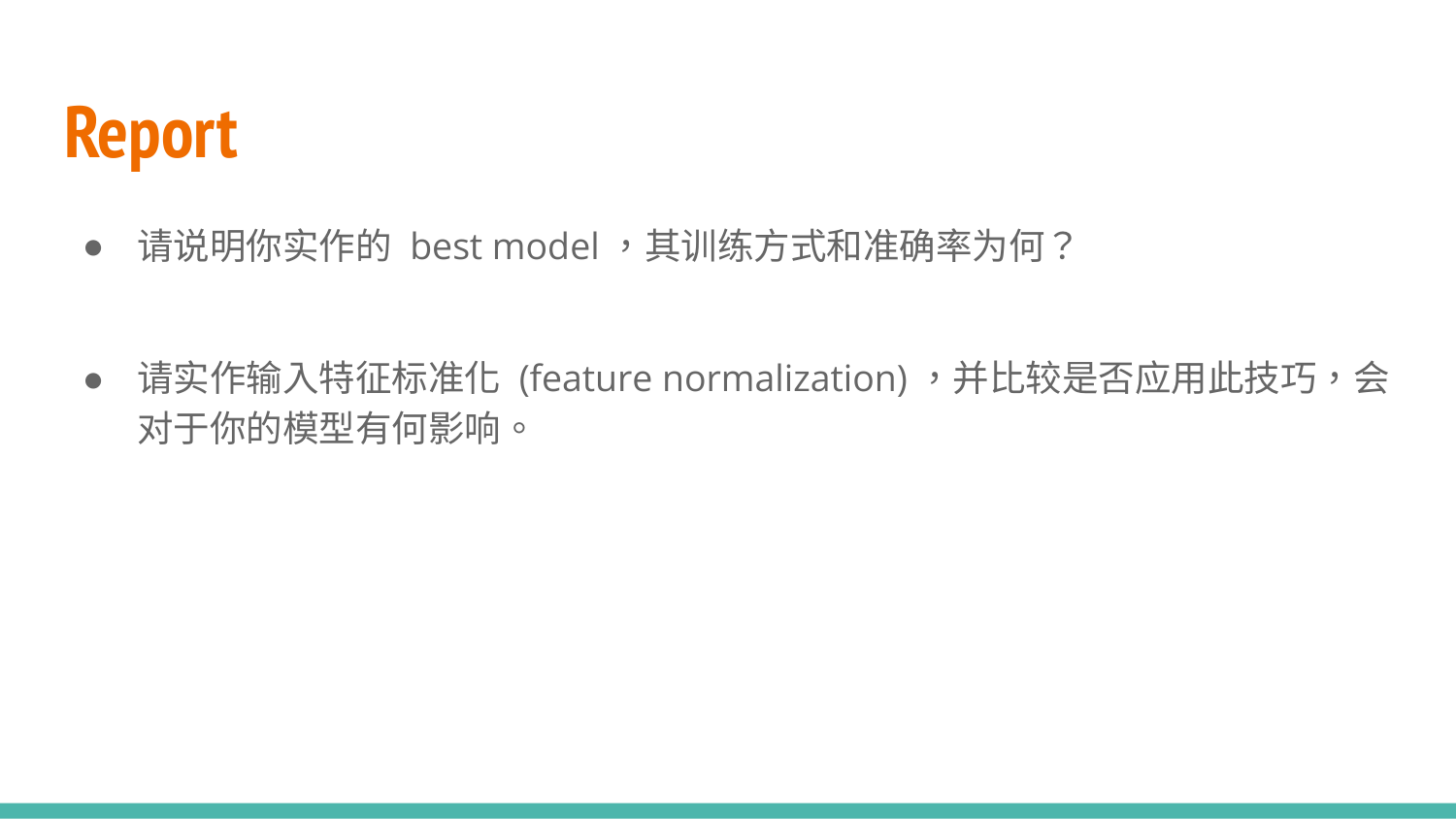

# Report
请说明你实作的 best model，其训练方式和准确率为何？

请实作输入特征标准化 (feature normalization)，并比较是否应用此技巧，会对于你的模型有何影响。